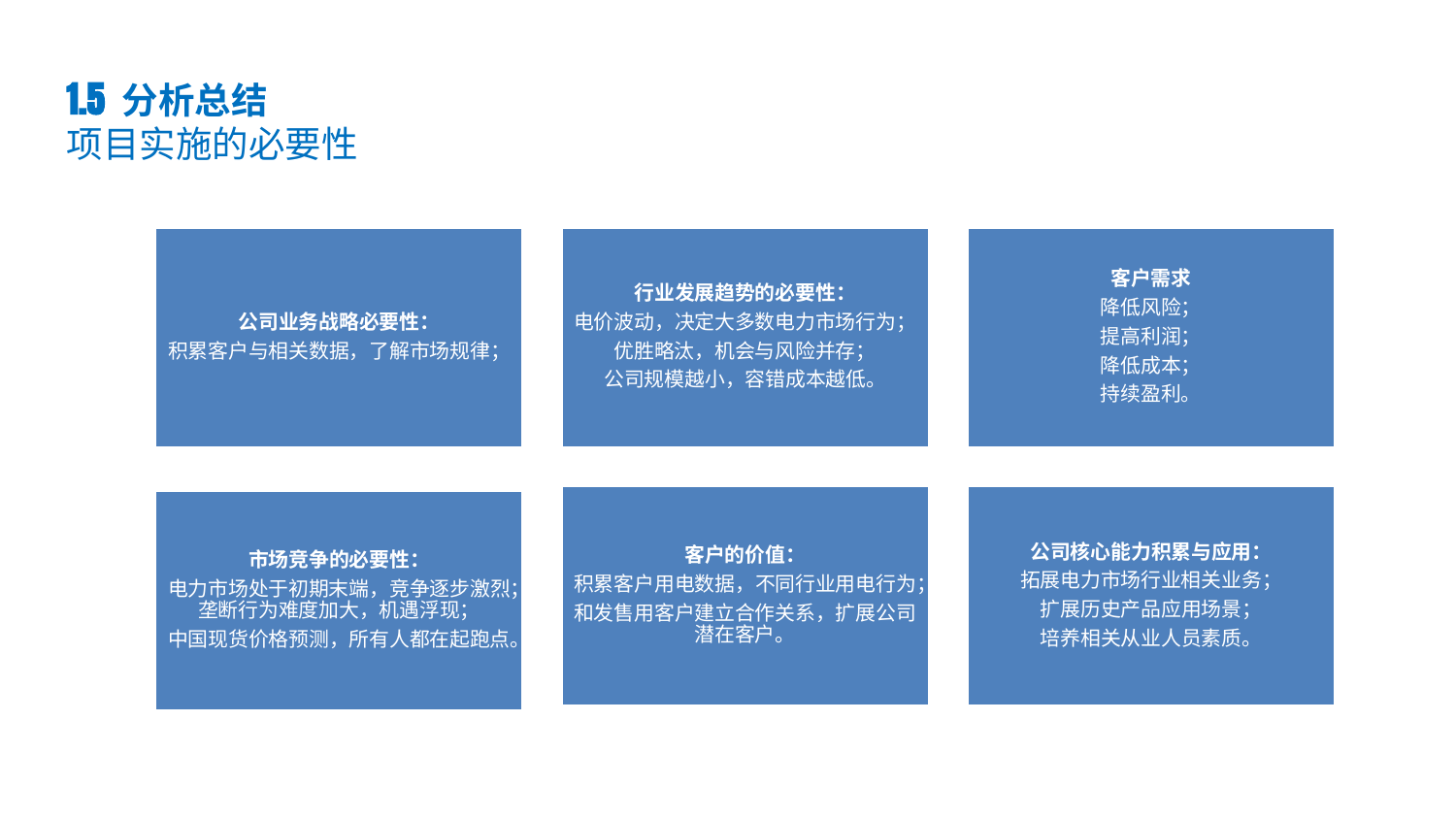

目 录
1.5 分析总结
项目实施的必要性

公司业务战略必要性：
积累客户与相关数据，了解市场规律；
行业发展趋势的必要性：
电价波动，决定大多数电力市场行为；
优胜略汰，机会与风险并存；
公司规模越小，容错成本越低。
客户需求
降低风险；
提高利润；
降低成本；
持续盈利。
市场竞争的必要性：
电力市场处于初期末端，竞争逐步激烈；垄断行为难度加大，机遇浮现；
中国现货价格预测，所有人都在起跑点。
客户的价值：
积累客户用电数据，不同行业用电行为；
和发售用客户建立合作关系，扩展公司潜在客户。
公司核心能力积累与应用：
拓展电力市场行业相关业务；
扩展历史产品应用场景；
培养相关从业人员素质。